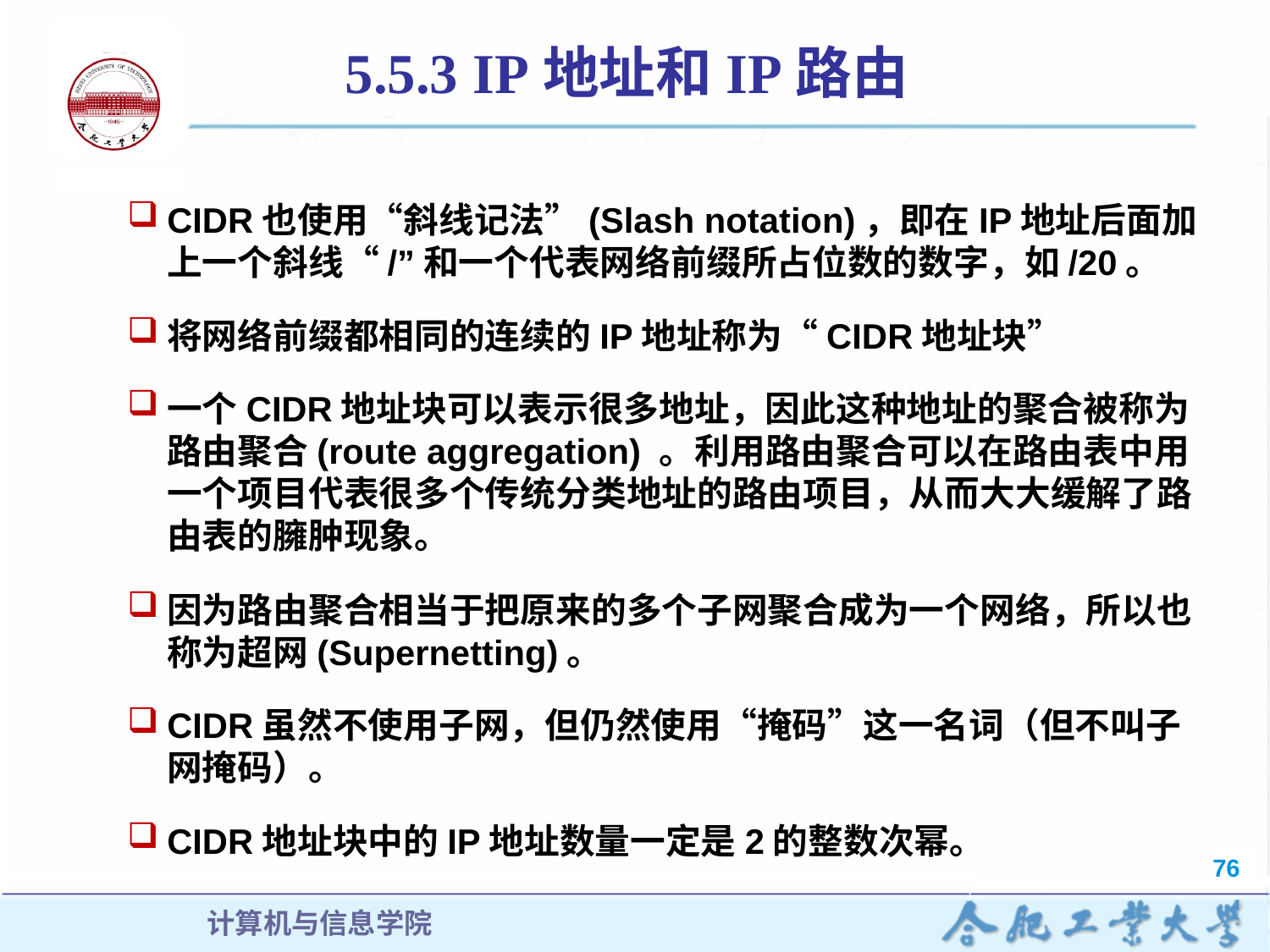

5.5.3 IP地址和IP路由
CIDR也使用“斜线记法”(Slash notation)，即在IP地址后面加上一个斜线“/”和一个代表网络前缀所占位数的数字，如/20。
将网络前缀都相同的连续的IP地址称为“CIDR地址块”
一个CIDR地址块可以表示很多地址，因此这种地址的聚合被称为路由聚合(route aggregation) 。利用路由聚合可以在路由表中用一个项目代表很多个传统分类地址的路由项目，从而大大缓解了路由表的臃肿现象。
因为路由聚合相当于把原来的多个子网聚合成为一个网络，所以也称为超网(Supernetting)。
CIDR虽然不使用子网，但仍然使用“掩码”这一名词（但不叫子网掩码）。
CIDR地址块中的IP地址数量一定是2的整数次幂。